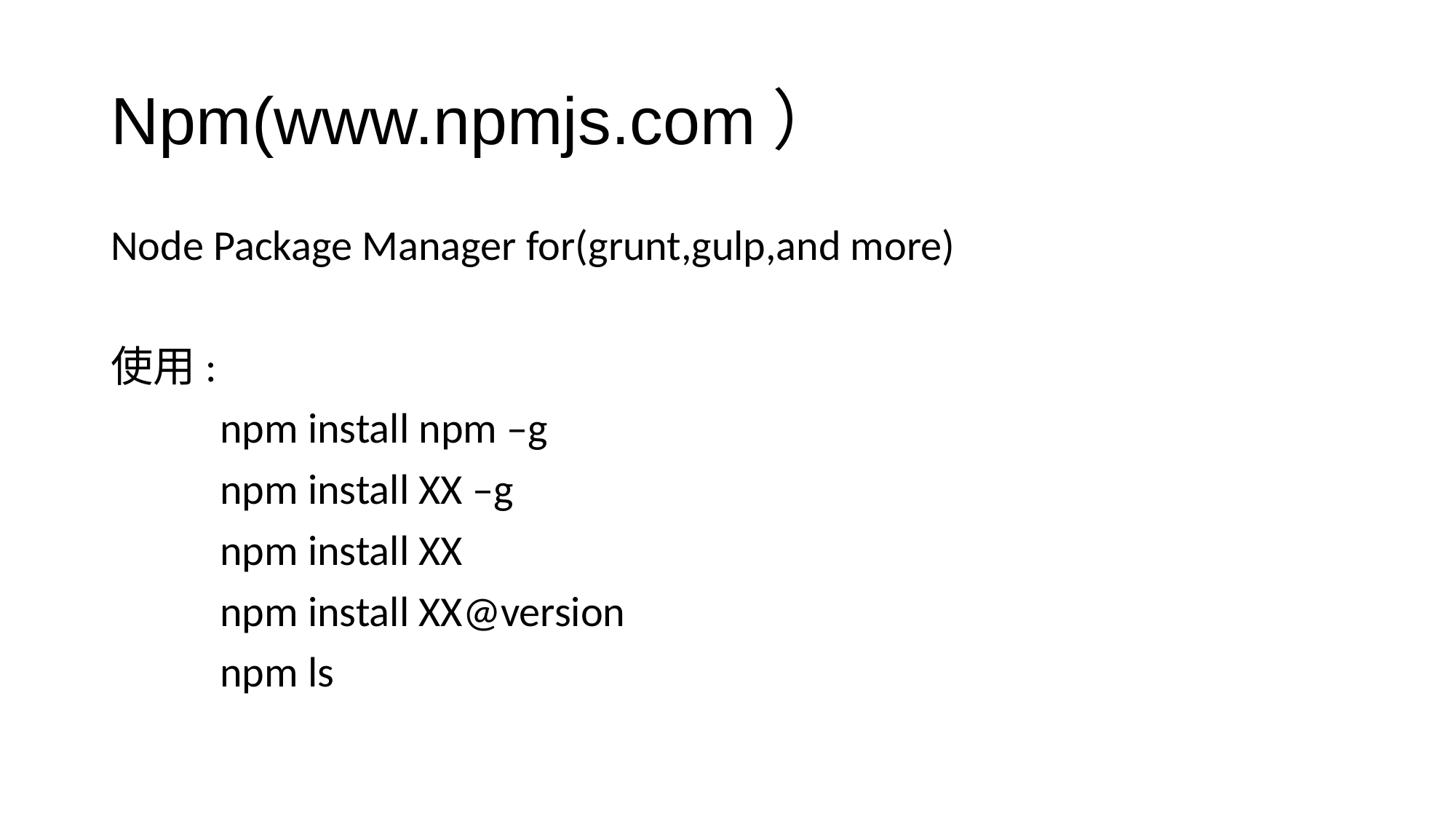

# Npm(www.npmjs.com）
Node Package Manager for(grunt,gulp,and more)

使用:
	npm install npm –g
	npm install XX –g
	npm install XX
	npm install XX@version
	npm ls